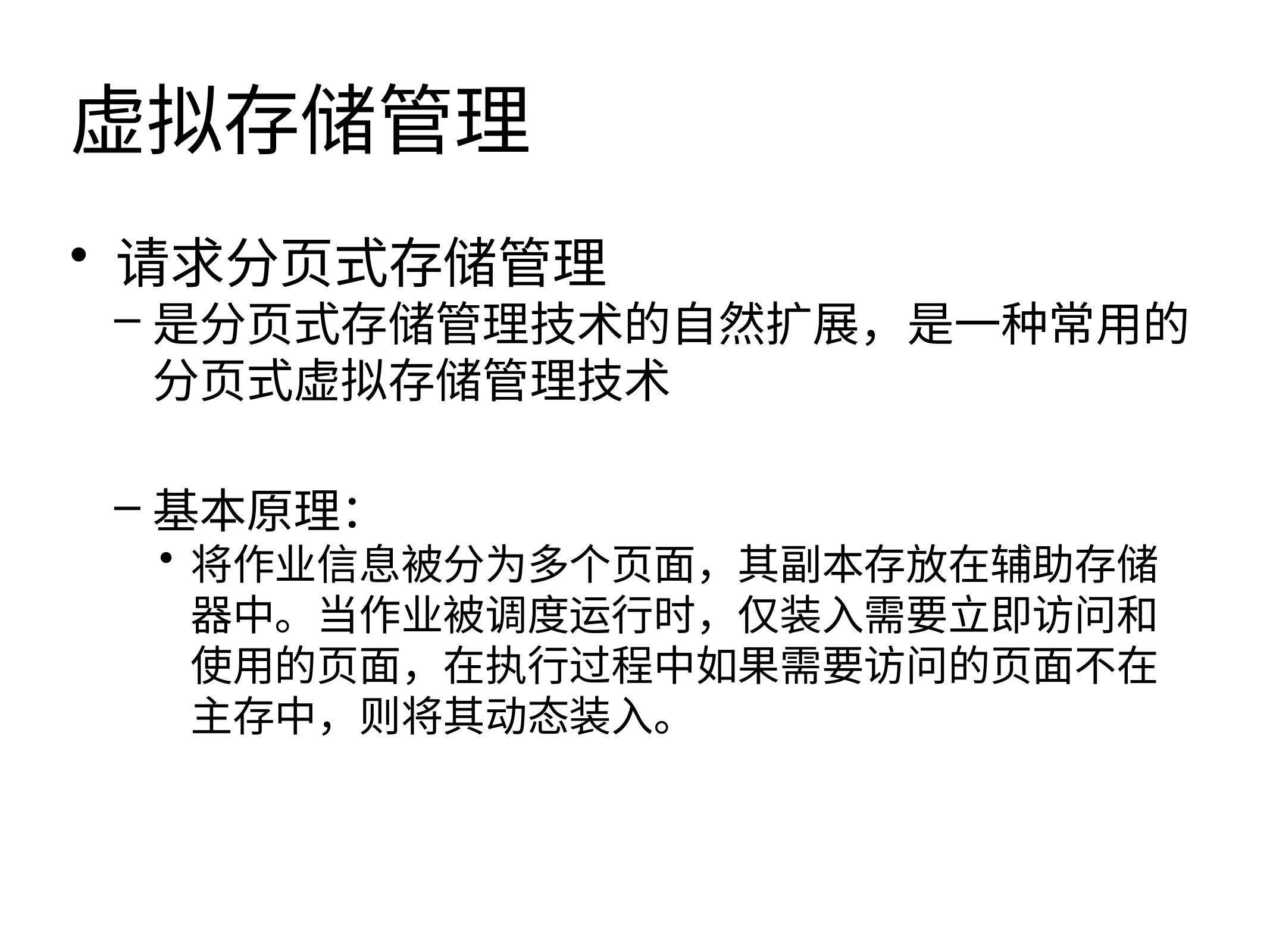

虚拟存储管理
请求分页式存储管理
是分页式存储管理技术的自然扩展，是一种常用的分页式虚拟存储管理技术

基本原理：
将作业信息被分为多个页面，其副本存放在辅助存储器中。当作业被调度运行时，仅装入需要立即访问和使用的页面，在执行过程中如果需要访问的页面不在主存中，则将其动态装入。